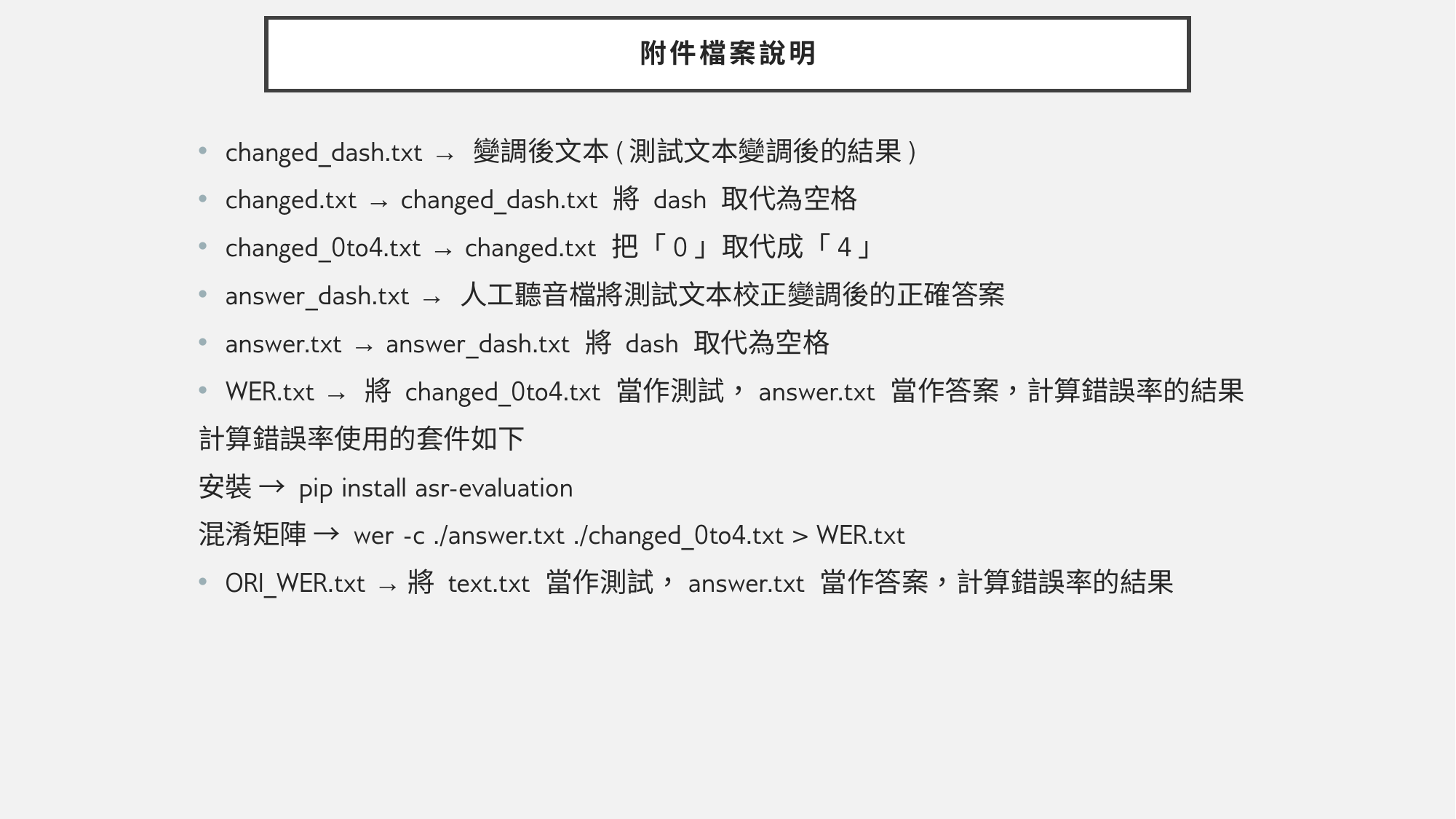

# 附件檔案說明
changed_dash.txt → 變調後文本(測試文本變調後的結果)
changed.txt → changed_dash.txt 將 dash 取代為空格
changed_0to4.txt → changed.txt 把「0」取代成「4」
answer_dash.txt → 人工聽音檔將測試文本校正變調後的正確答案
answer.txt → answer_dash.txt 將 dash 取代為空格
WER.txt → 將 changed_0to4.txt 當作測試，answer.txt 當作答案，計算錯誤率的結果
計算錯誤率使用的套件如下
安裝 → pip install asr-evaluation
混淆矩陣 → wer -c ./answer.txt ./changed_0to4.txt > WER.txt
ORI_WER.txt →將 text.txt 當作測試，answer.txt 當作答案，計算錯誤率的結果